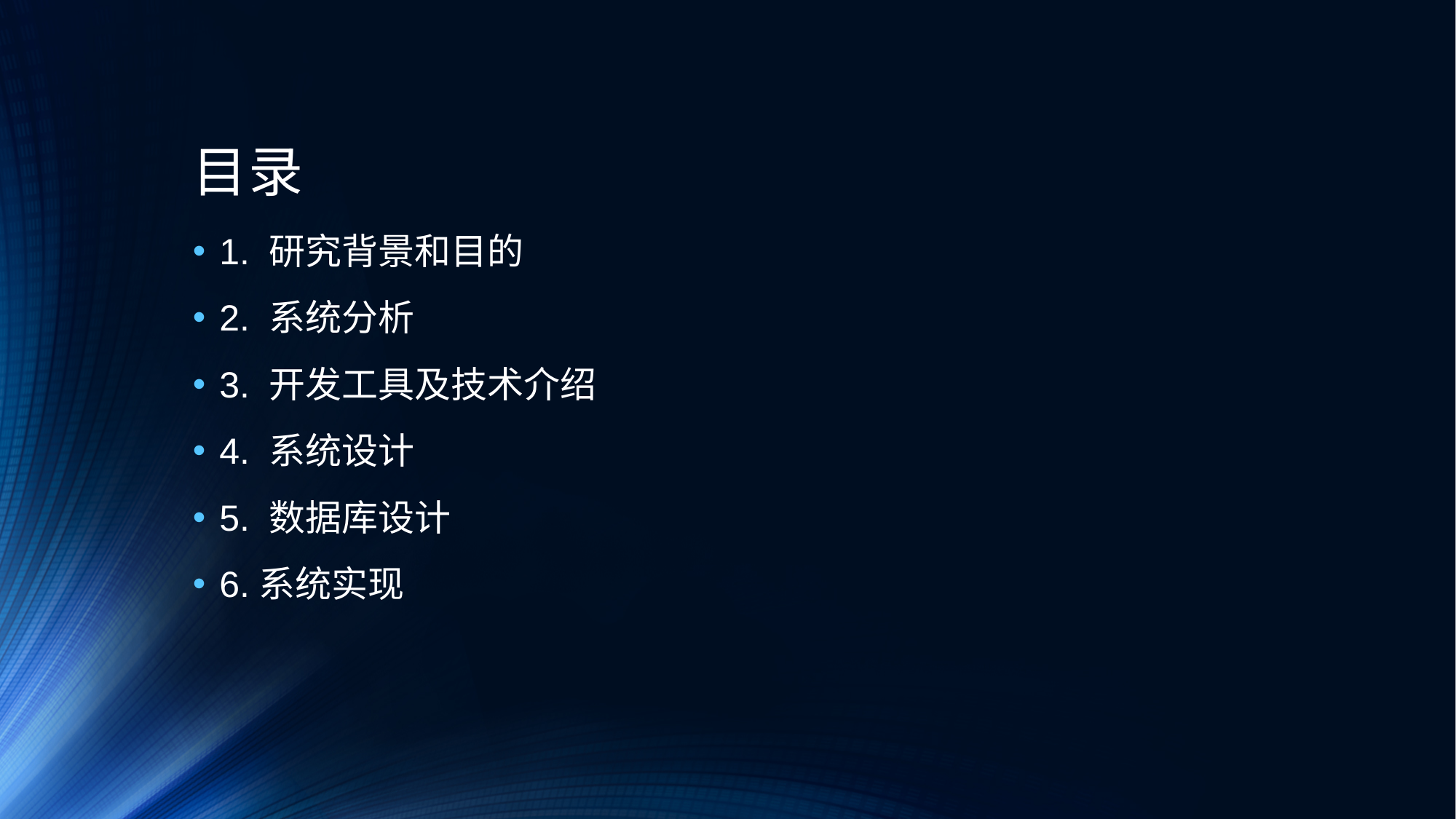

# 目录
1. 研究背景和目的
2. 系统分析
3. 开发工具及技术介绍
4. 系统设计
5. 数据库设计
6.系统实现